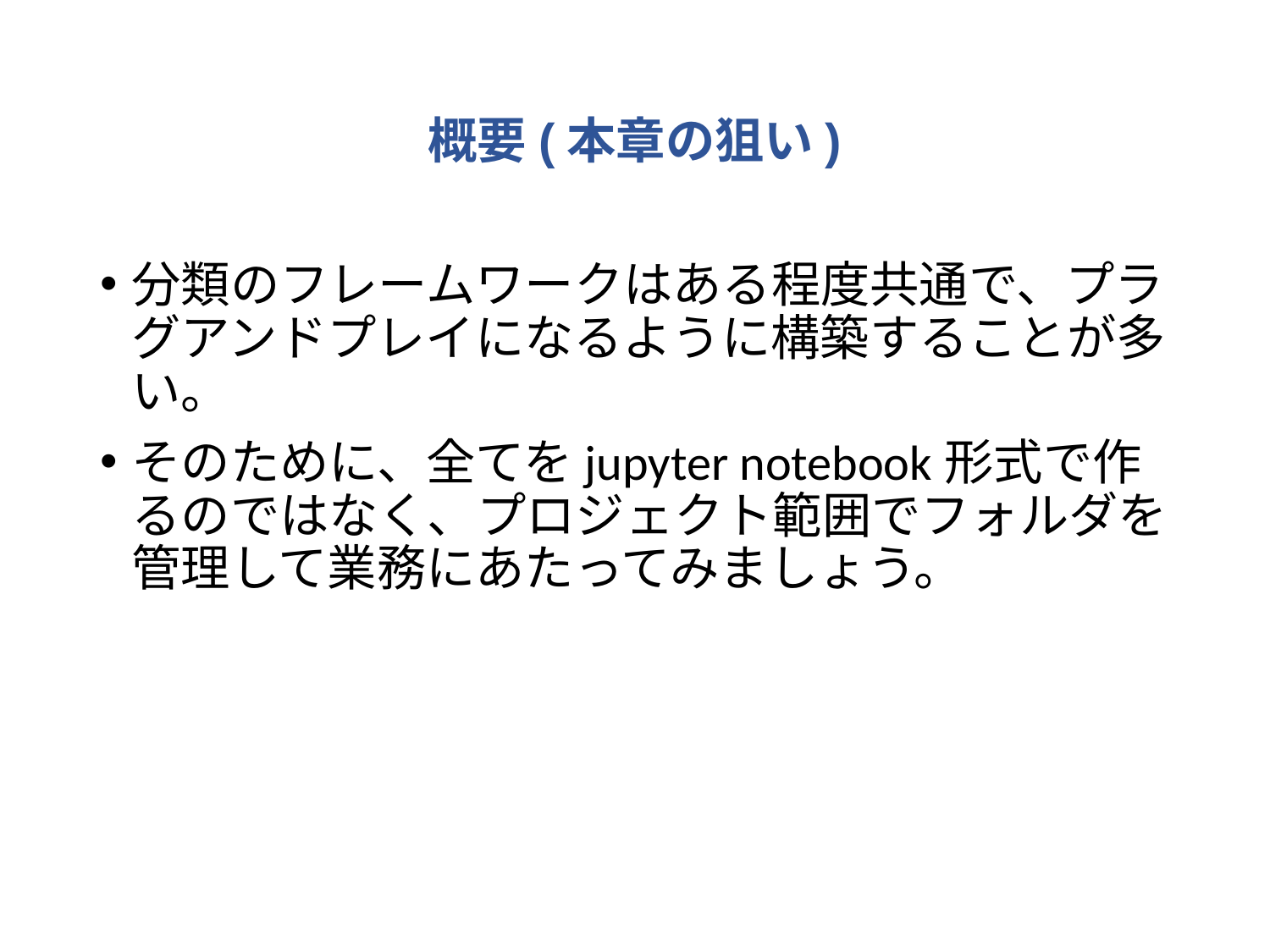

# 概要(本章の狙い)
分類のフレームワークはある程度共通で、プラグアンドプレイになるように構築することが多い。
そのために、全てをjupyter notebook形式で作るのではなく、プロジェクト範囲でフォルダを管理して業務にあたってみましょう。